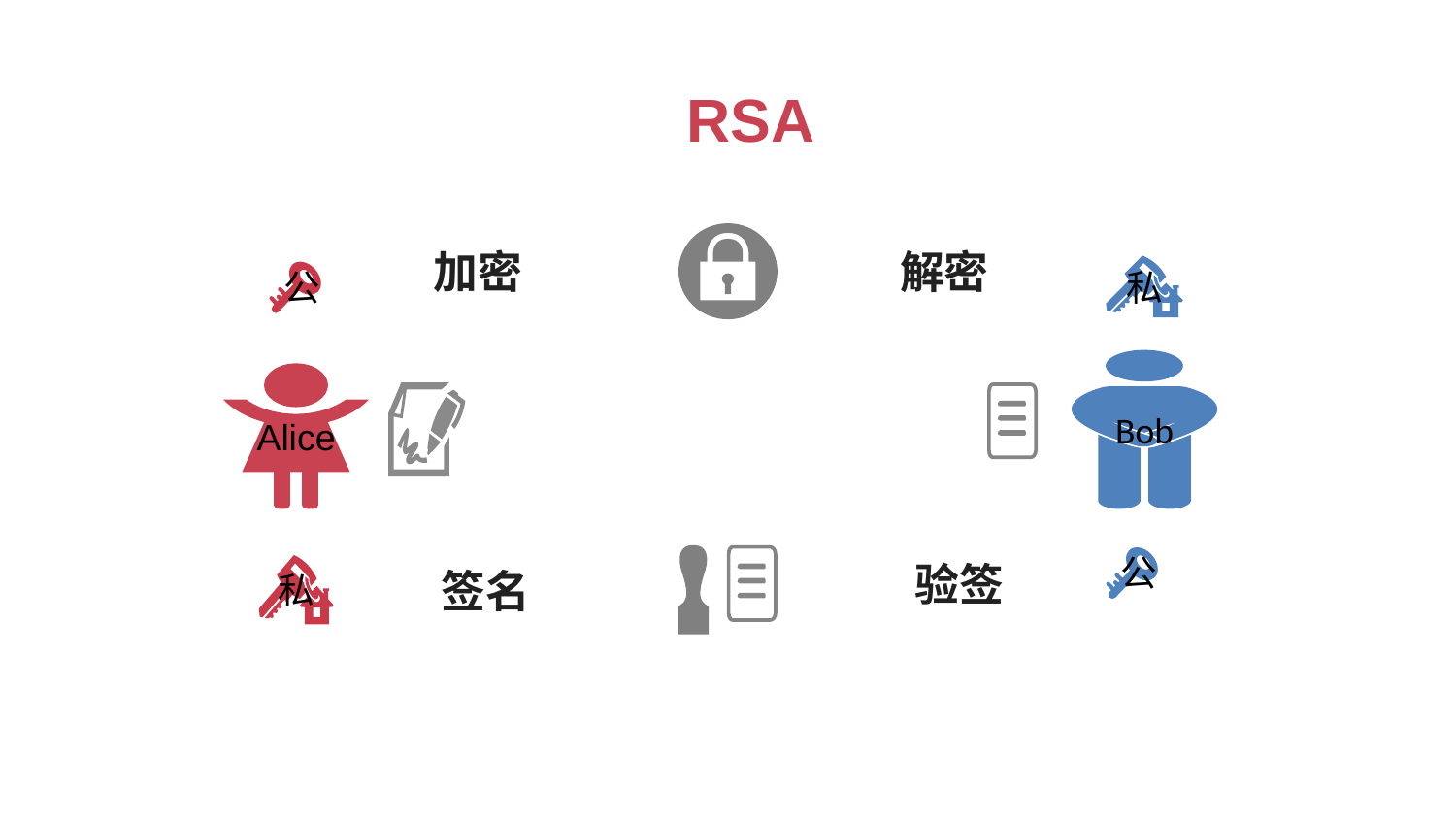

RSA

加密
解密
私
公
Bob
Alice

公
验签
私
签名